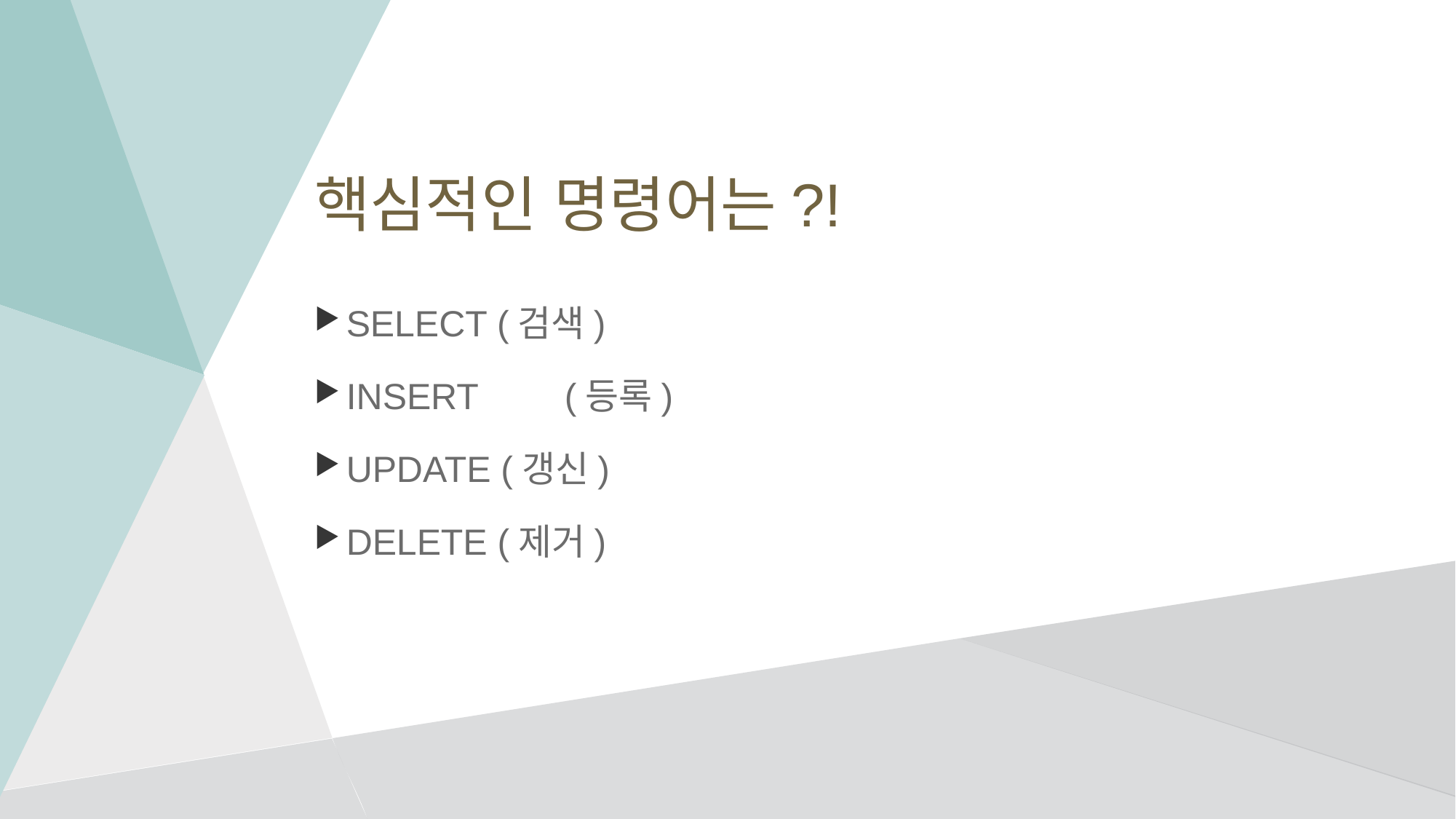

# 핵심적인 명령어는?!
SELECT (검색)
INSERT	(등록)
UPDATE (갱신)
DELETE (제거)